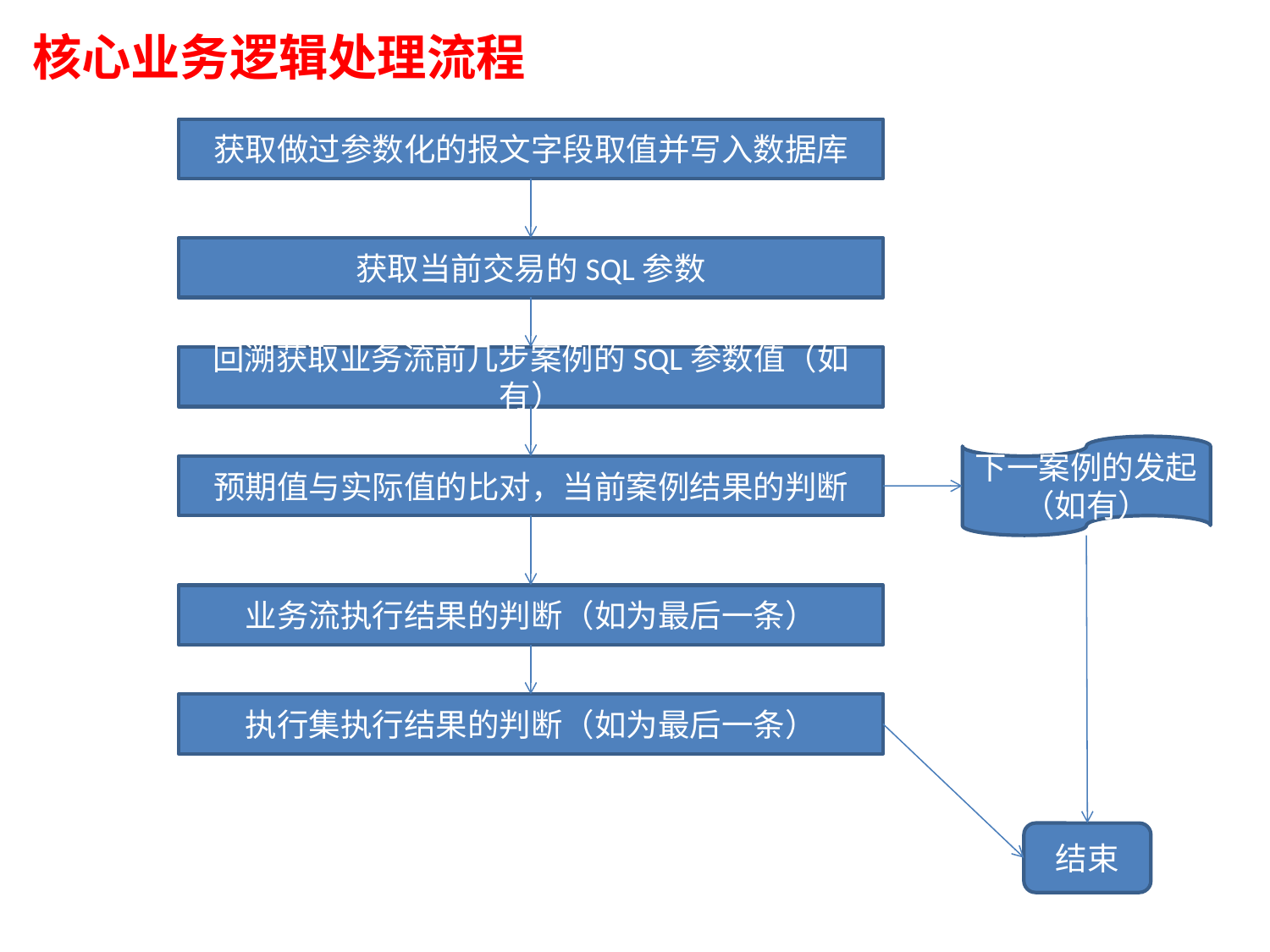

核心业务逻辑处理流程
获取做过参数化的报文字段取值并写入数据库
获取当前交易的SQL参数
回溯获取业务流前几步案例的SQL参数值（如有）
下一案例的发起（如有）
预期值与实际值的比对，当前案例结果的判断
业务流执行结果的判断（如为最后一条）
执行集执行结果的判断（如为最后一条）
结束